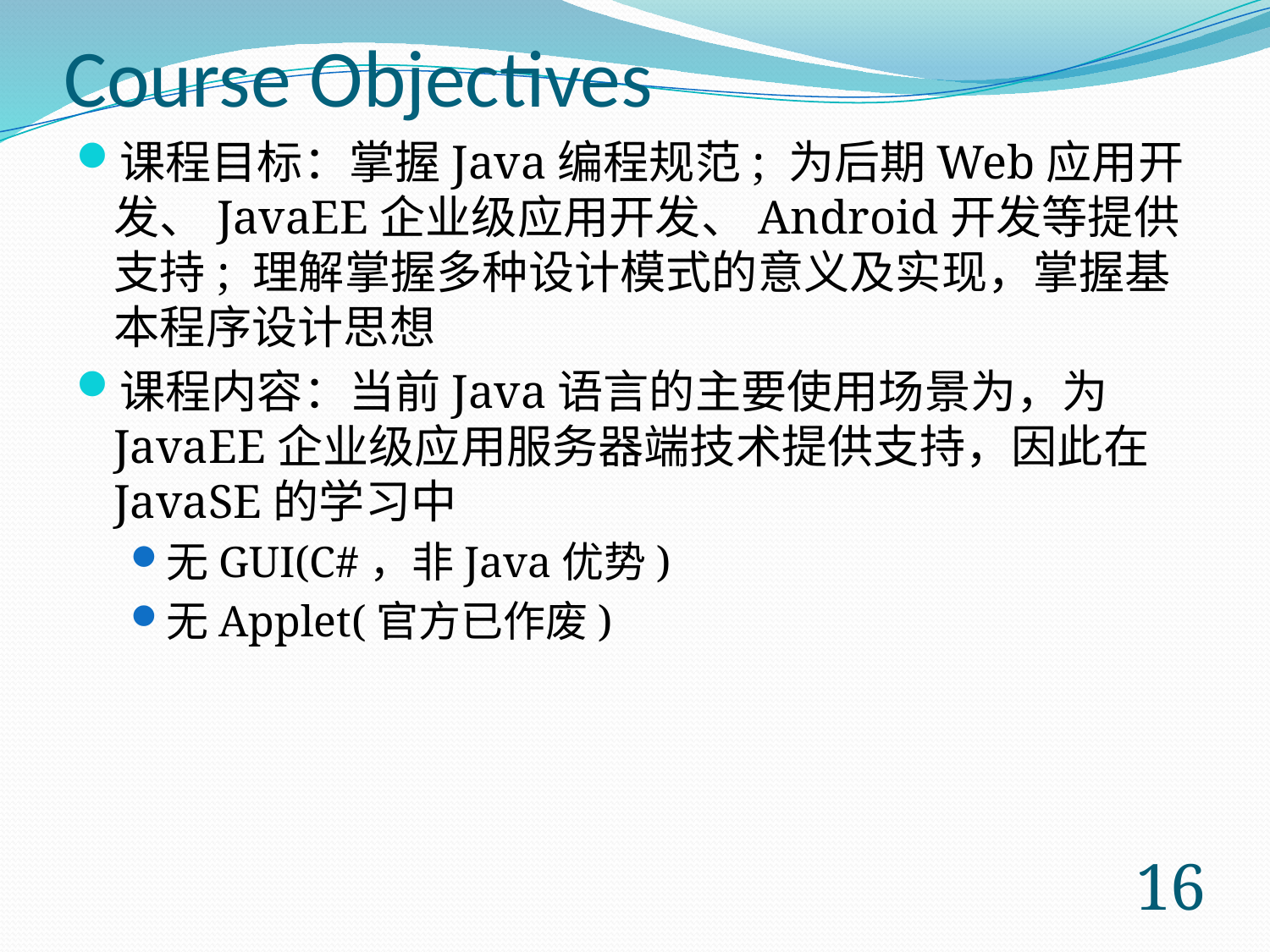

# Course Objectives
课程目标：掌握Java编程规范; 为后期Web应用开发、JavaEE企业级应用开发、Android开发等提供支持; 理解掌握多种设计模式的意义及实现，掌握基本程序设计思想
课程内容：当前Java语言的主要使用场景为，为JavaEE企业级应用服务器端技术提供支持，因此在JavaSE的学习中
无GUI(C#，非Java优势)
无Applet(官方已作废)
16